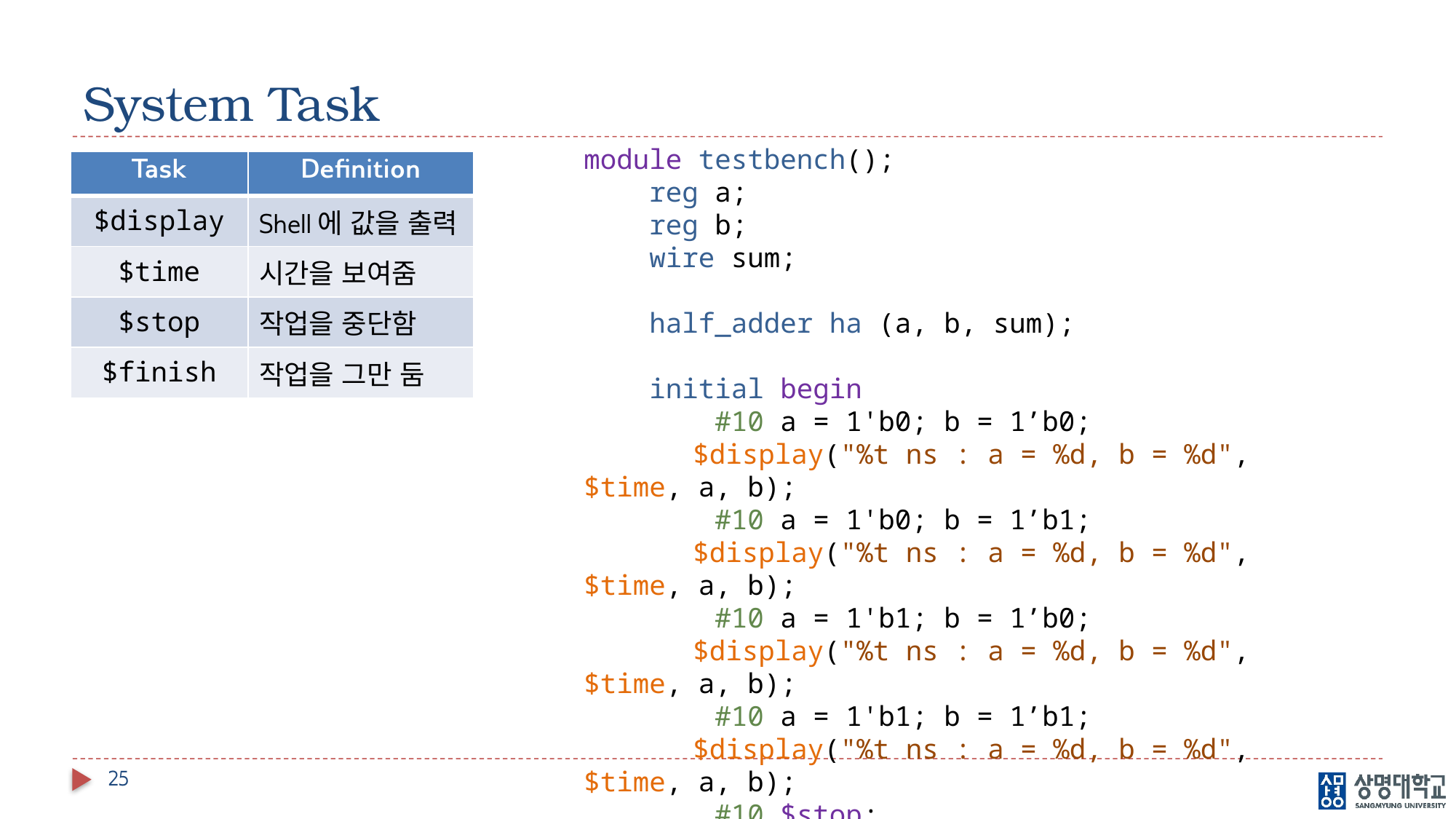

# System Task
module testbench();
    reg a;
    reg b;
    wire sum;

    half_adder ha (a, b, sum);

    initial begin
        #10 a = 1'b0; b = 1’b0;
	$display("%t ns : a = %d, b = %d", $time, a, b);
        #10 a = 1'b0; b = 1’b1;
	$display("%t ns : a = %d, b = %d", $time, a, b);
        #10 a = 1'b1; b = 1’b0;
	$display("%t ns : a = %d, b = %d", $time, a, b);
        #10 a = 1'b1; b = 1’b1;
	$display("%t ns : a = %d, b = %d", $time, a, b);
        #10 $stop;
    end
endmodule

| Task | Definition |
| --- | --- |
| $display | Shell에 값을 출력 |
| $time | 시간을 보여줌 |
| $stop | 작업을 중단함 |
| $finish | 작업을 그만 둠 |
25